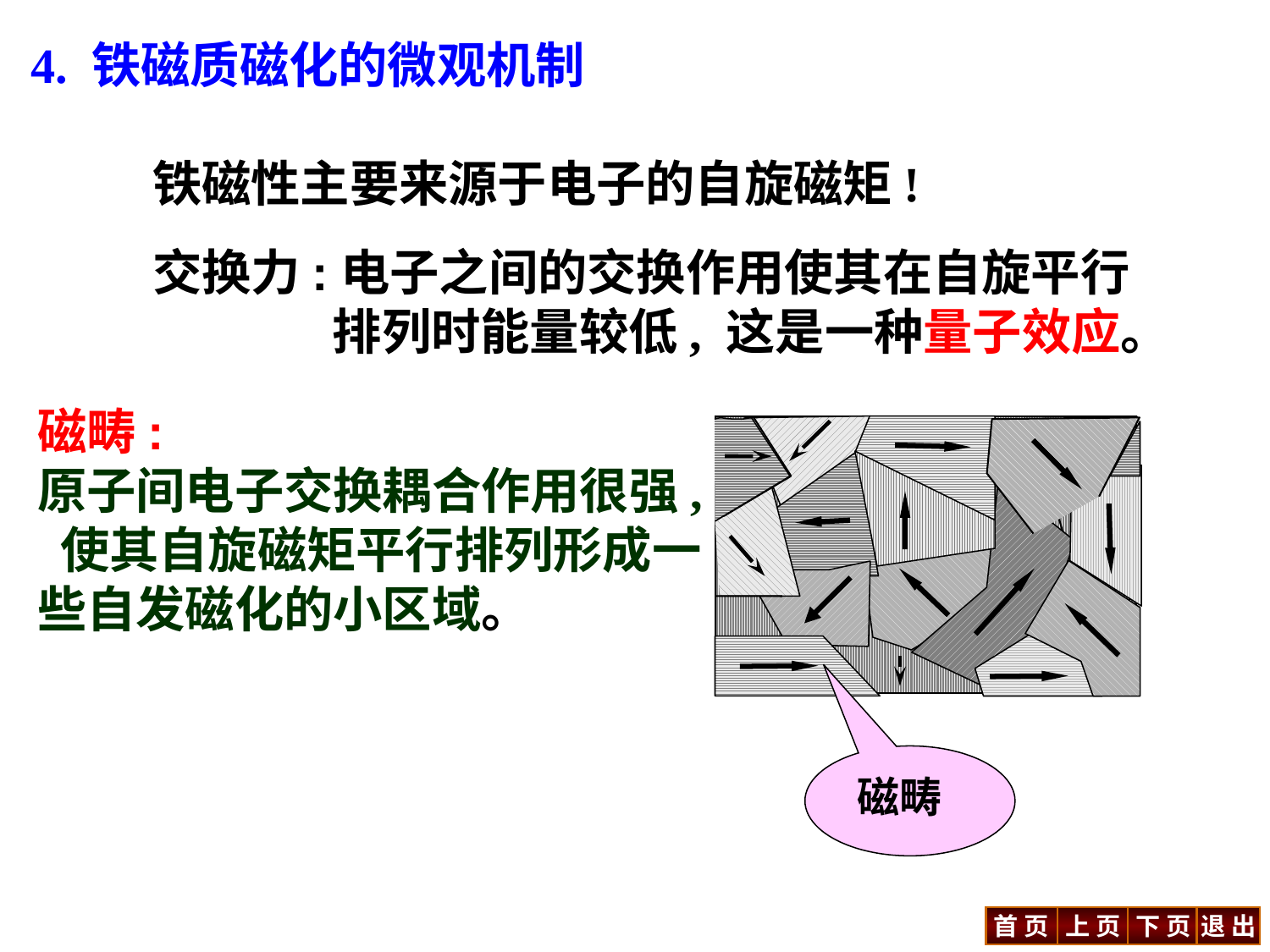

4. 铁磁质磁化的微观机制
铁磁性主要来源于电子的自旋磁矩!
交换力:电子之间的交换作用使其在自旋平行
               排列时能量较低, 这是一种量子效应。

磁畴:
原子间电子交换耦合作用很强,
 使其自旋磁矩平行排列形成一
些自发磁化的小区域。

磁畴